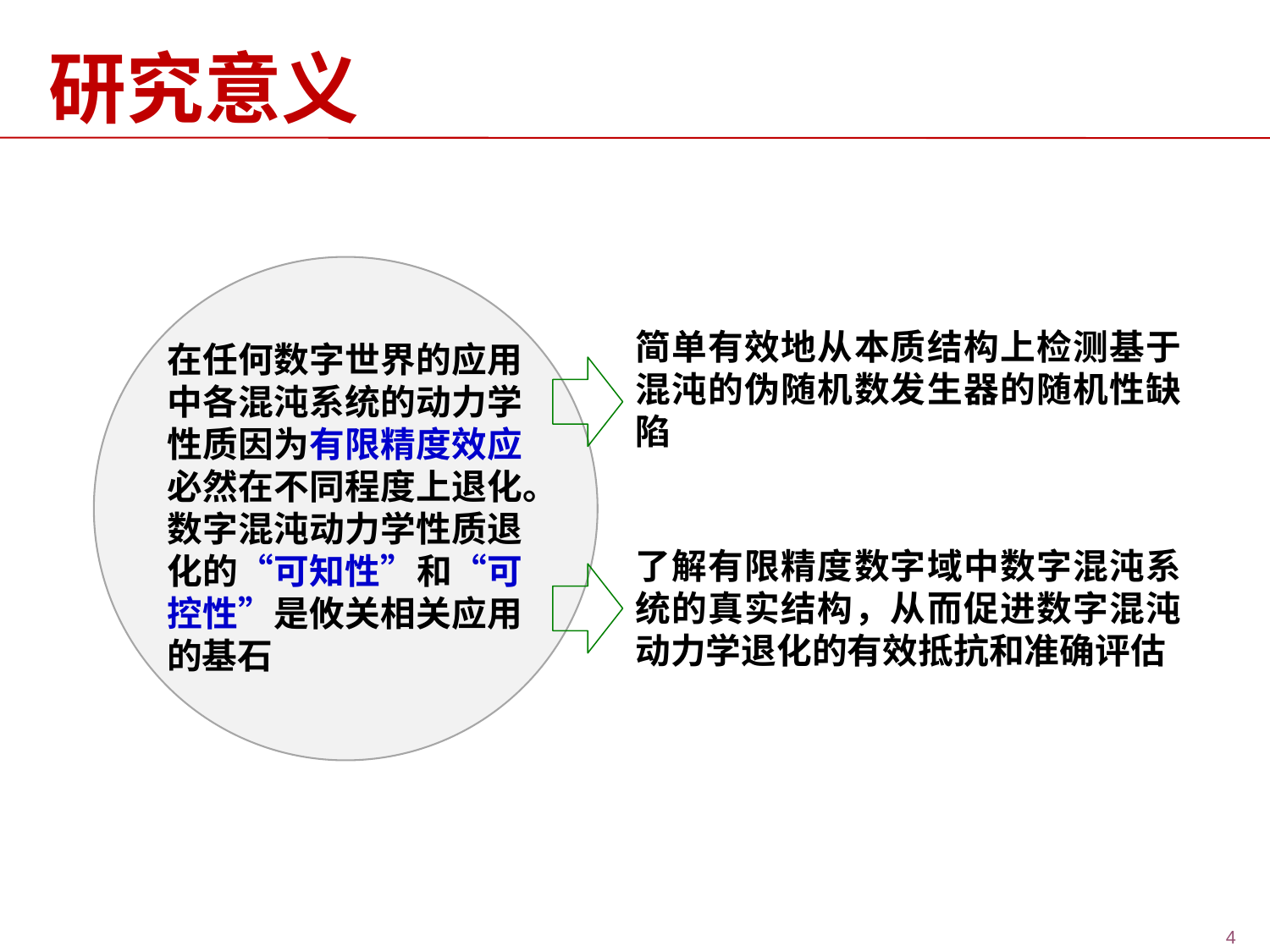

研究意义

简单有效地从本质结构上检测基于混沌的伪随机数发生器的随机性缺陷
在任何数字世界的应用中各混沌系统的动力学性质因为有限精度效应必然在不同程度上退化。数字混沌动力学性质退化的“可知性”和“可控性”是攸关相关应用的基石

了解有限精度数字域中数字混沌系统的真实结构，从而促进数字混沌动力学退化的有效抵抗和准确评估

4